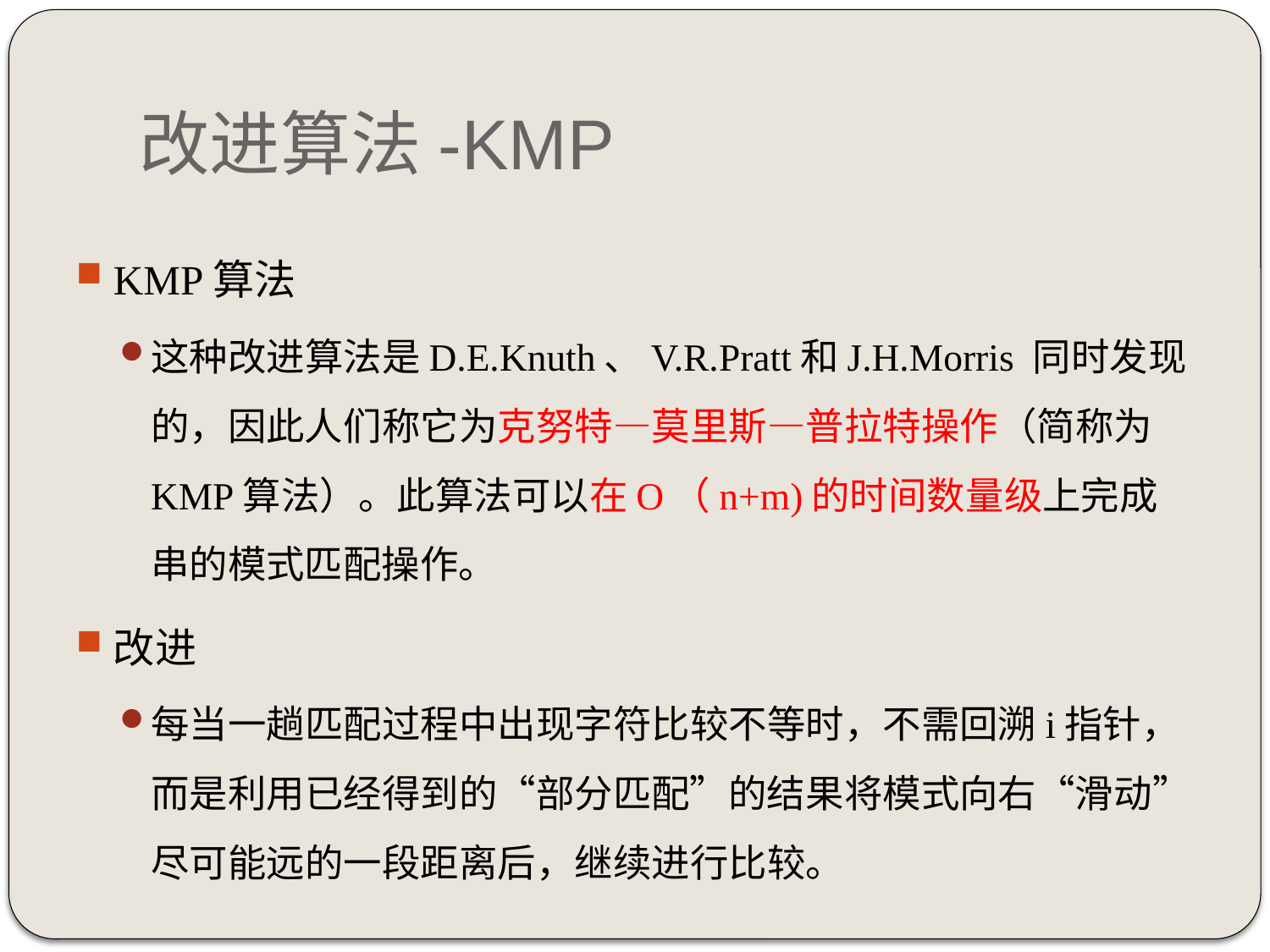

# 改进算法-KMP
KMP算法
这种改进算法是D.E.Knuth、V.R.Pratt和J.H.Morris 同时发现的，因此人们称它为克努特—莫里斯—普拉特操作（简称为KMP算法）。此算法可以在O（n+m)的时间数量级上完成串的模式匹配操作。
改进
每当一趟匹配过程中出现字符比较不等时，不需回溯i指针，而是利用已经得到的“部分匹配”的结果将模式向右“滑动”尽可能远的一段距离后，继续进行比较。